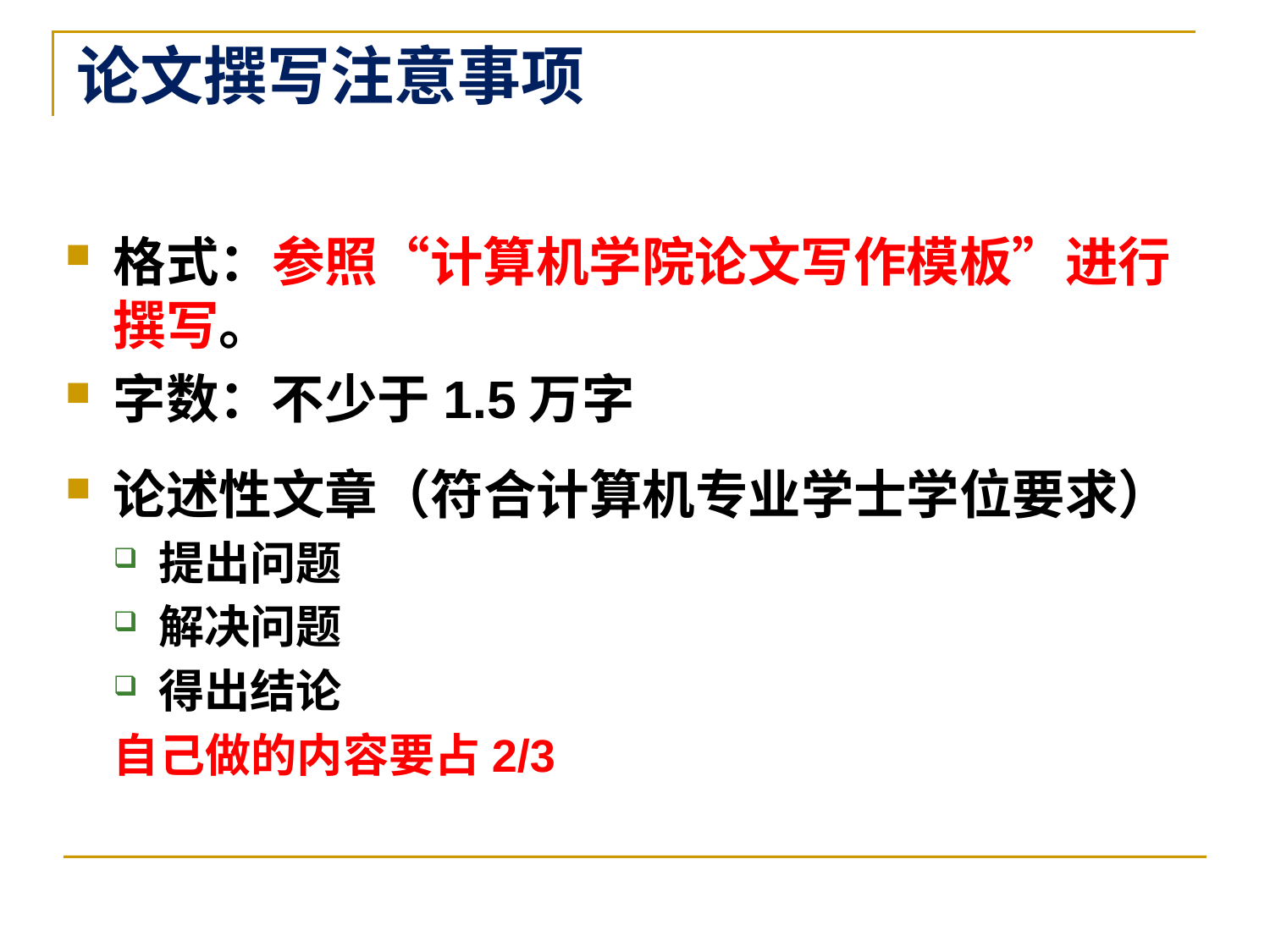

# 论文撰写注意事项
格式：参照“计算机学院论文写作模板”进行撰写。
字数：不少于1.5万字
论述性文章（符合计算机专业学士学位要求）
提出问题
解决问题
得出结论
自己做的内容要占2/3